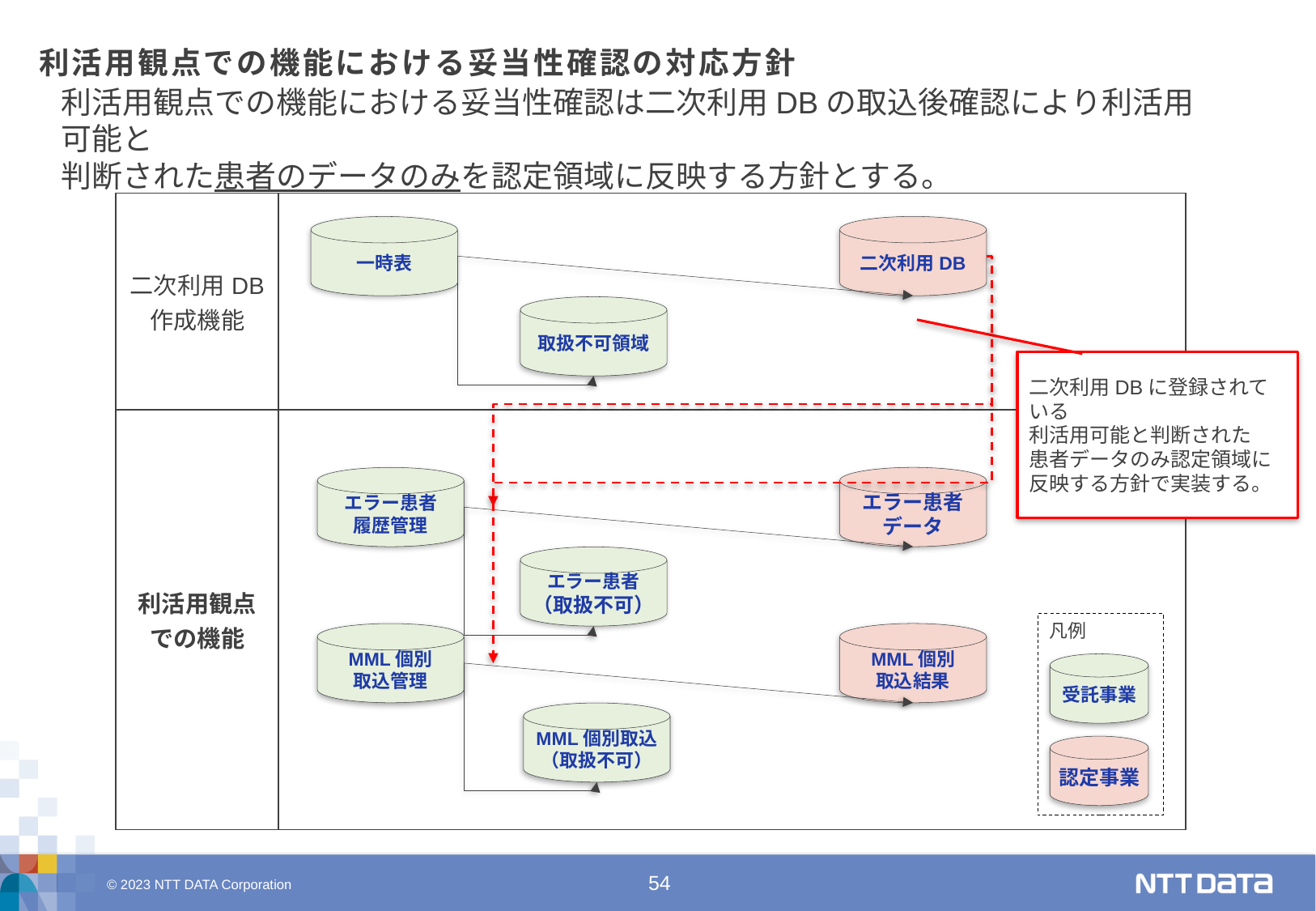

# 利活用観点での機能における妥当性確認の対応方針
利活用観点での機能における妥当性確認は二次利用DBの取込後確認により利活用可能と
判断された患者のデータのみを認定領域に反映する方針とする。
| 二次利用DB 作成機能 |  |
| --- | --- |
| 利活用観点での機能 |  |
一時表
二次利用DB
取扱不可領域
二次利用DBに登録されている
利活用可能と判断された
患者データのみ認定領域に
反映する方針で実装する。
エラー患者
データ
エラー患者
履歴管理

エラー患者
（取扱不可）
凡例
受託事業
認定事業
MML個別
取込管理
MML個別
取込結果

MML個別取込
（取扱不可）